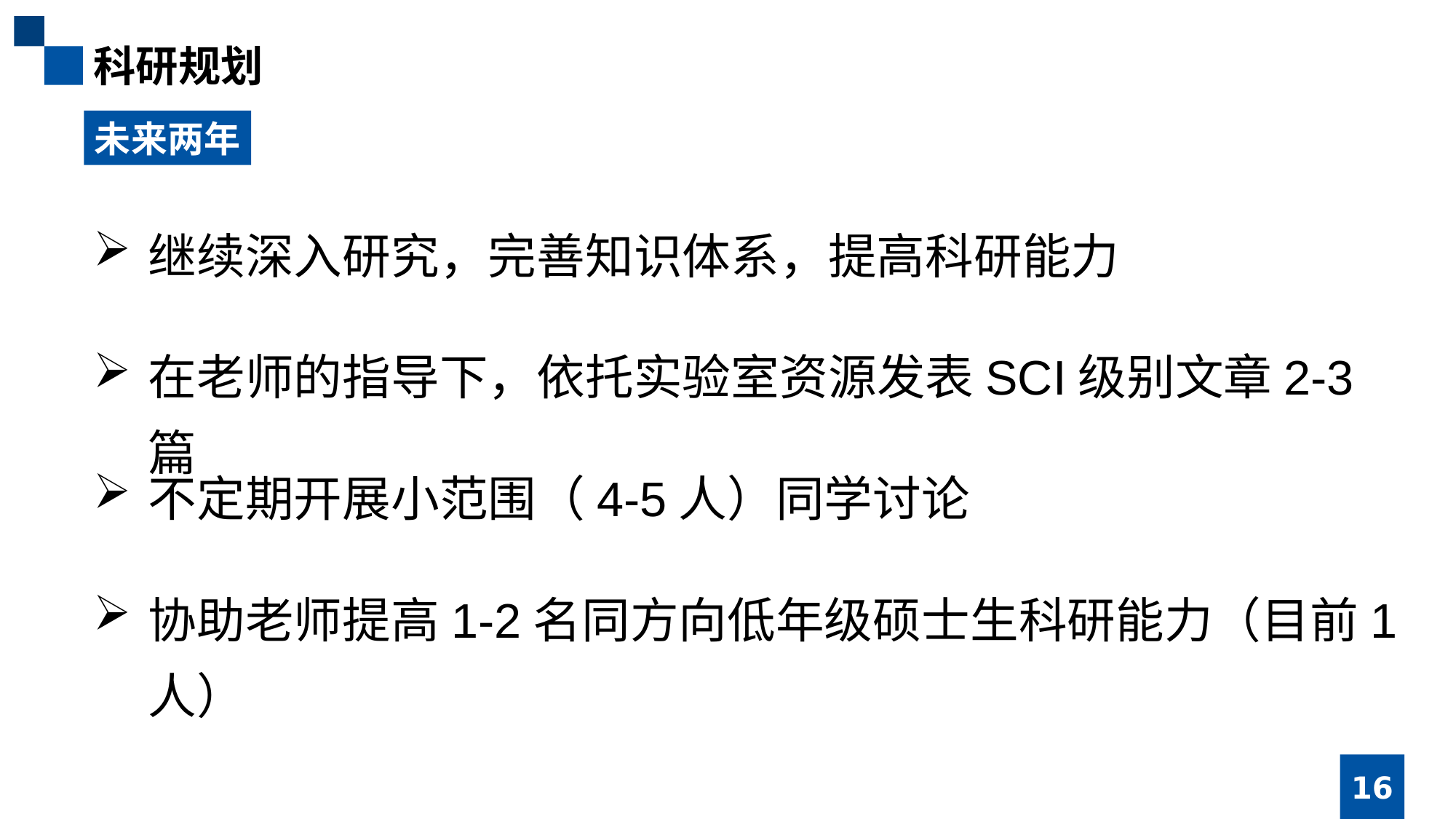

科研规划
未来两年

继续深入研究，完善知识体系，提高科研能力
在老师的指导下，依托实验室资源发表SCI级别文章2-3篇
不定期开展小范围（4-5人）同学讨论
协助老师提高1-2名同方向低年级硕士生科研能力（目前1人）
16